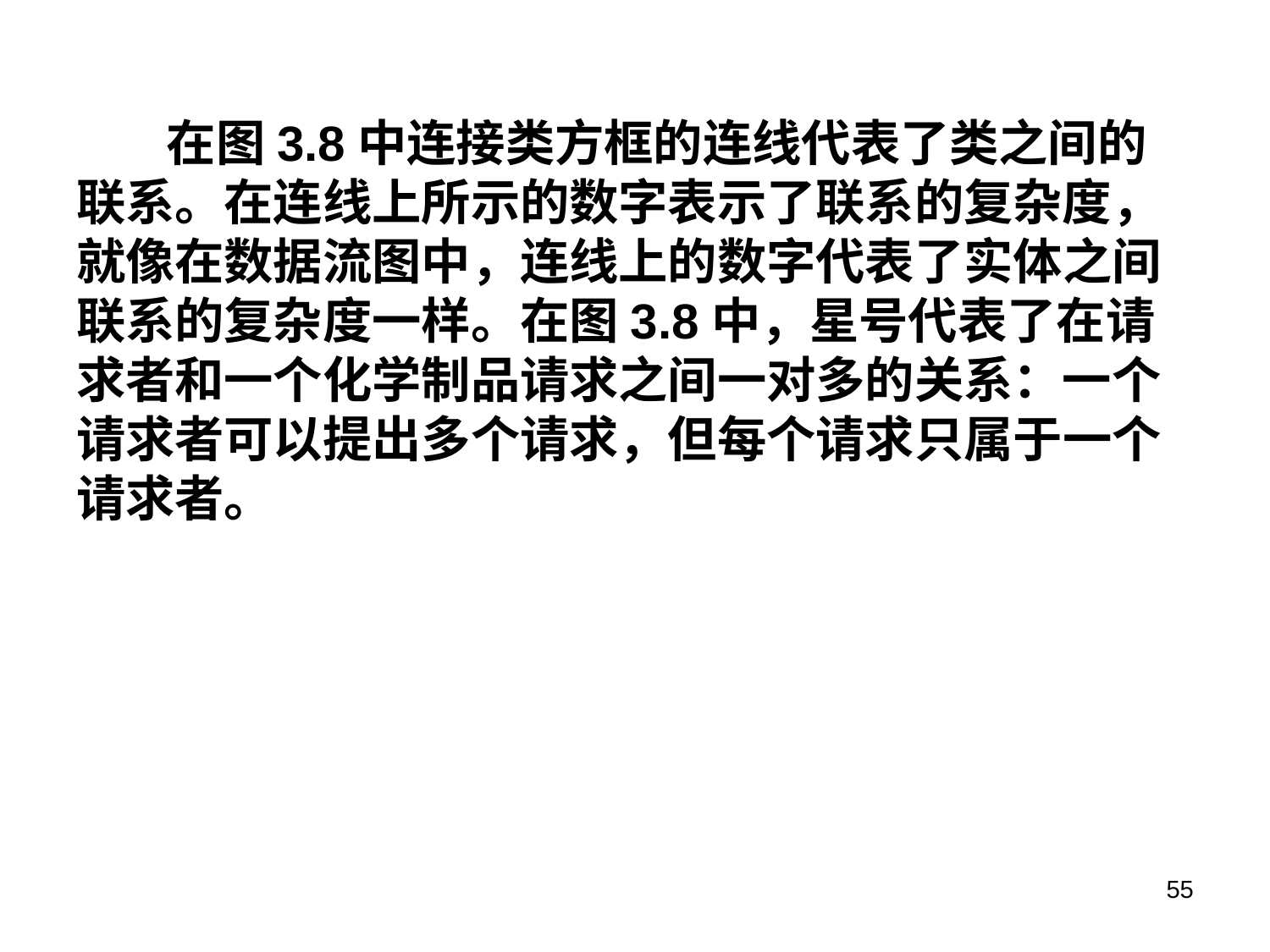

在图3.8中连接类方框的连线代表了类之间的联系。在连线上所示的数字表示了联系的复杂度，就像在数据流图中，连线上的数字代表了实体之间联系的复杂度一样。在图3.8中，星号代表了在请求者和一个化学制品请求之间一对多的关系：一个请求者可以提出多个请求，但每个请求只属于一个请求者。

55